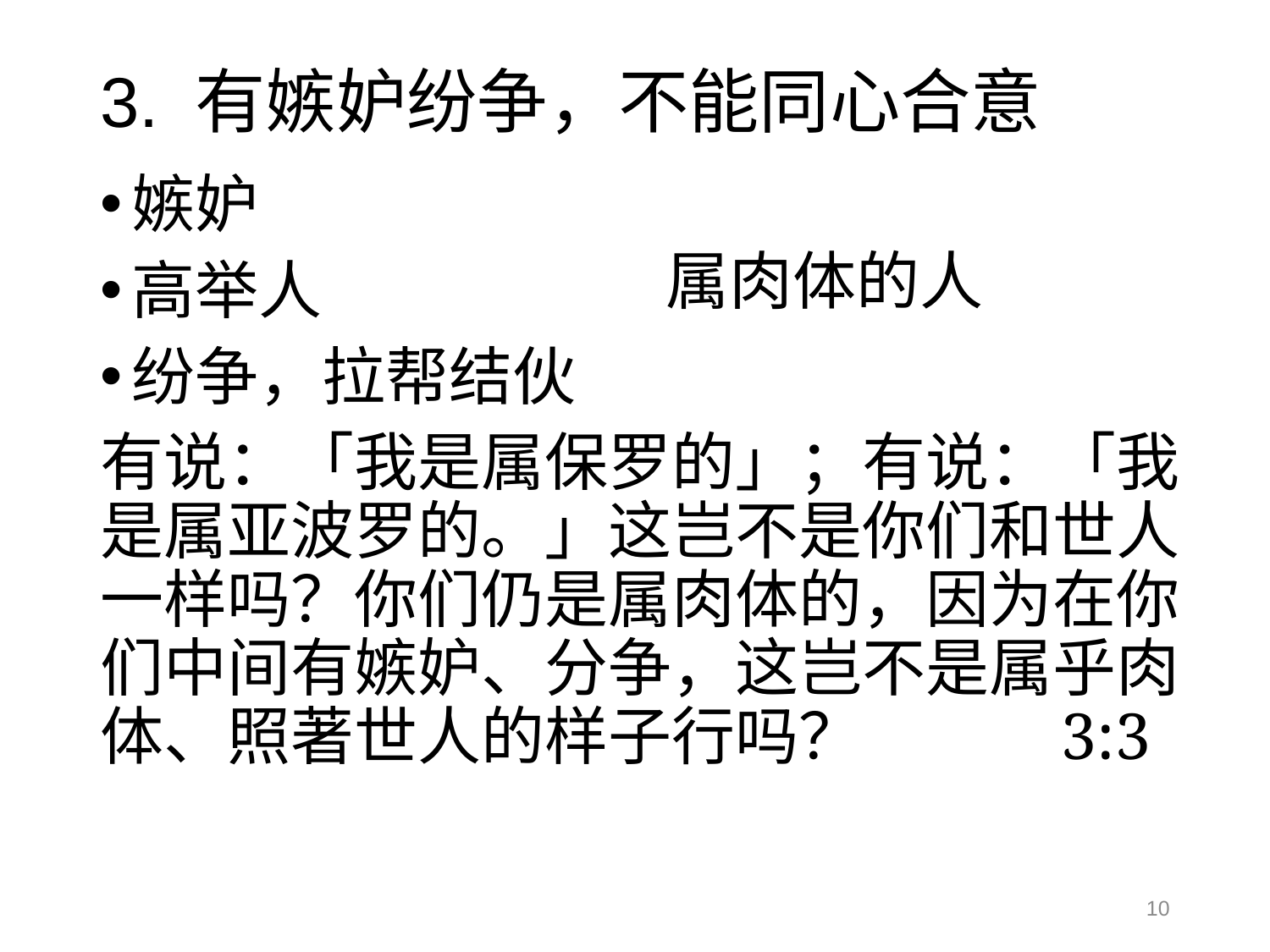

# 3. 有嫉妒纷争，不能同心合意
嫉妒
高举人
纷争，拉帮结伙
有说：「我是属保罗的」；有说：「我是属亚波罗的。」这岂不是你们和世人一样吗？你们仍是属肉体的，因为在你们中间有嫉妒、分争，这岂不是属乎肉体、照著世人的样子行吗？             3:3
属肉体的人
10